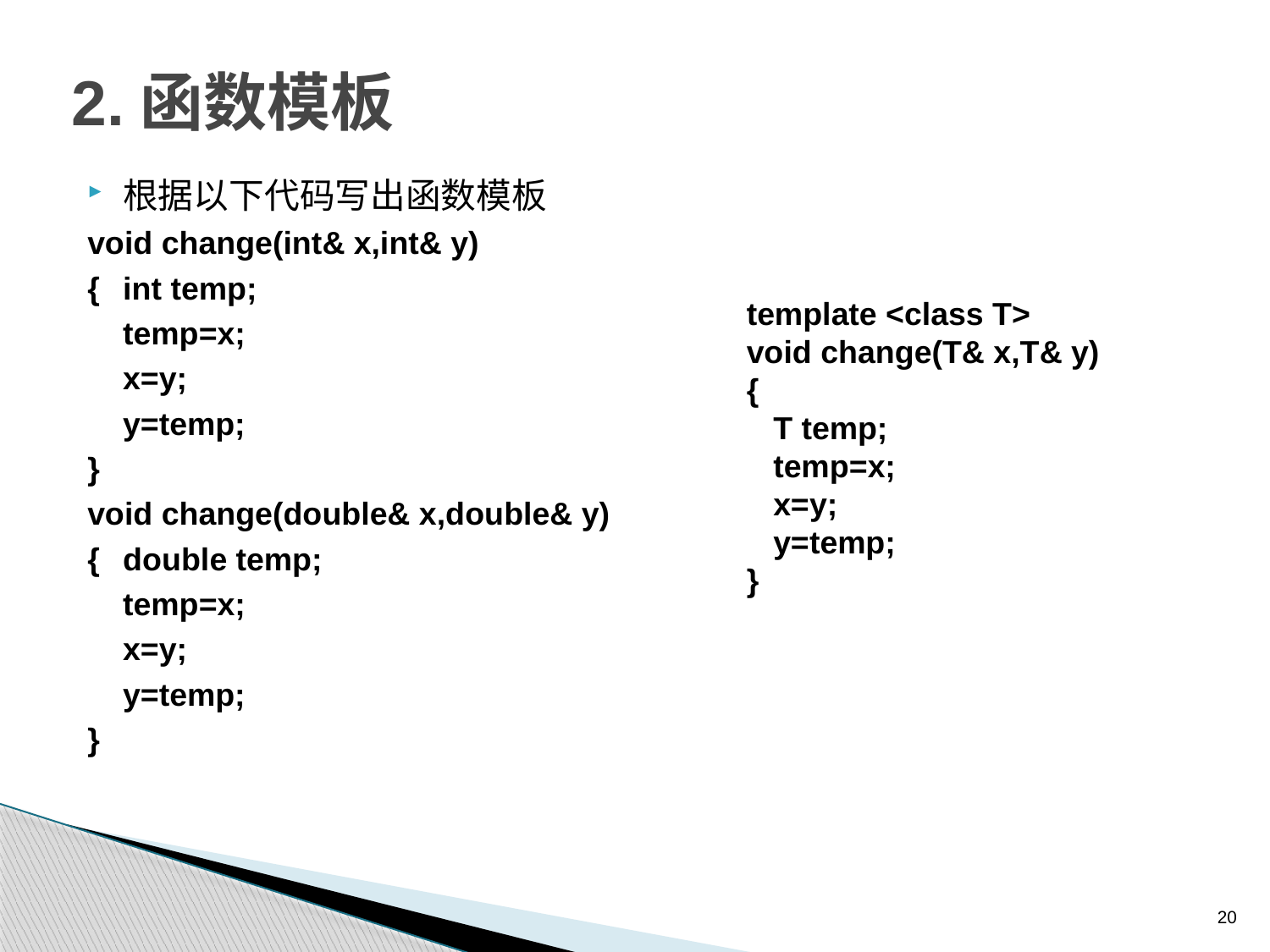

# 2.函数模板
根据以下代码写出函数模板
void change(int& x,int& y)
{	int temp;
	temp=x;
	x=y;
	y=temp;
}
void change(double& x,double& y)
{	double temp;
	temp=x;
	x=y;
	y=temp;
}

template <class T>
void change(T& x,T& y)
{
   T temp;
   temp=x;
   x=y;
   y=temp;
}

20